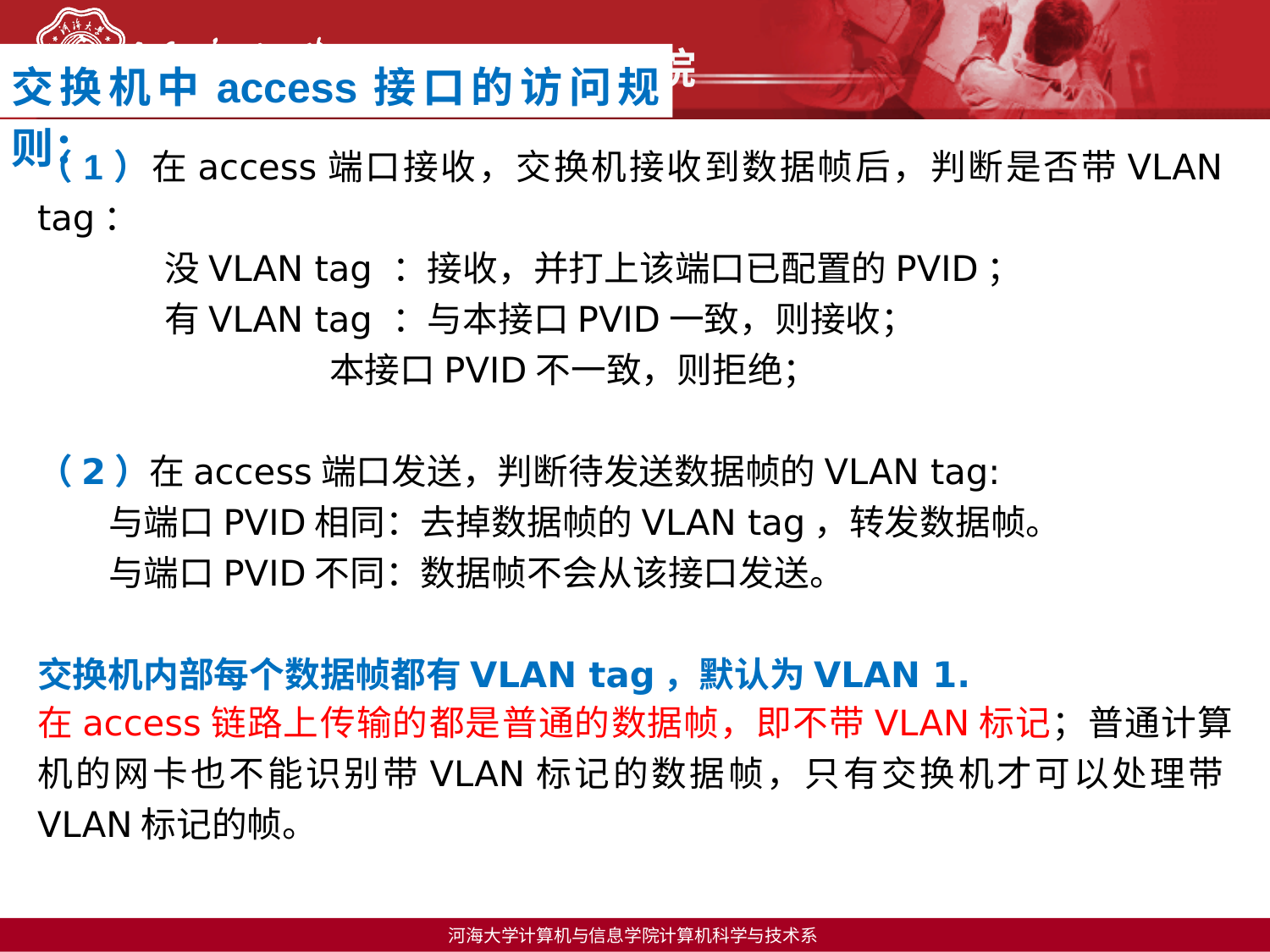

交换机中access接口的访问规则：
（1）在access端口接收，交换机接收到数据帧后，判断是否带VLAN tag：
	没VLAN tag ：接收，并打上该端口已配置的PVID；
	有VLAN tag ：与本接口PVID一致，则接收；
	                    本接口PVID不一致，则拒绝；

（2）在access端口发送，判断待发送数据帧的VLAN tag:
        与端口PVID相同：去掉数据帧的VLAN tag，转发数据帧。
        与端口PVID不同：数据帧不会从该接口发送。

交换机内部每个数据帧都有VLAN tag，默认为VLAN 1.
在access链路上传输的都是普通的数据帧，即不带VLAN标记；普通计算机的网卡也不能识别带VLAN标记的数据帧，只有交换机才可以处理带VLAN标记的帧。